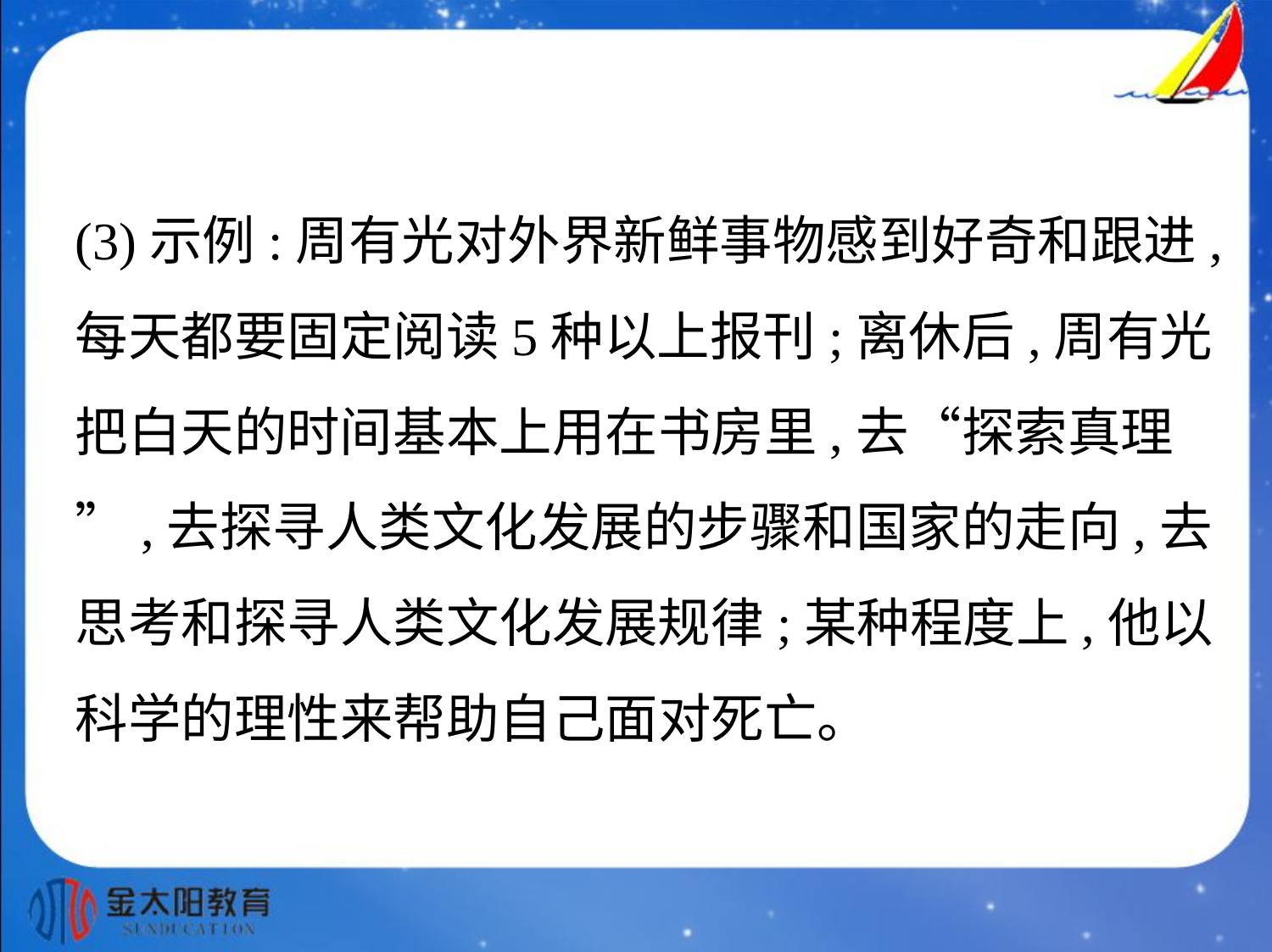

(3)示例:周有光对外界新鲜事物感到好奇和跟进,
每天都要固定阅读5种以上报刊;离休后,周有光
把白天的时间基本上用在书房里,去“探索真理
”,去探寻人类文化发展的步骤和国家的走向,去
思考和探寻人类文化发展规律;某种程度上,他以
科学的理性来帮助自己面对死亡。